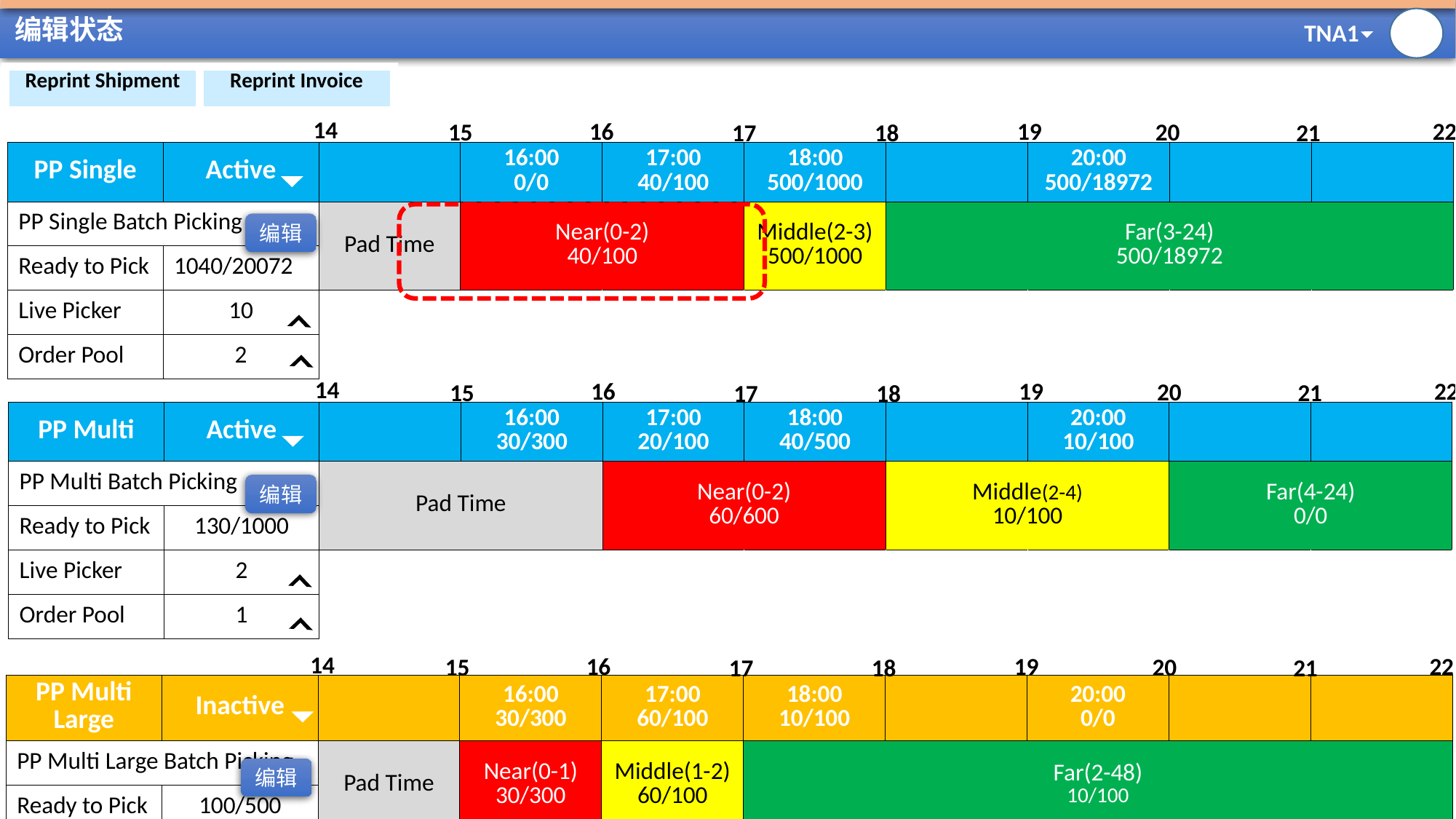

# 编辑状态
| Reprint Shipment | Reprint Invoice |
| --- | --- |
14
16
22
19
20
15
21
17
18
| PP Single | Active |  | 16:00 0/0 | 17:00 40/100 | 18:00 500/1000 |  | 20:00 500/18972 |  |  |
| --- | --- | --- | --- | --- | --- | --- | --- | --- | --- |
| PP Single Batch Picking |  | Pad Time | Near(0-2) 40/100 |  | Middle(2-3) 500/1000 | Far(3-24) 500/18972 |  |  |  |
| Ready to Pick | 1040/20072 |  |  |  |  |  |  |  |  |
| Live Picker | 10 |  |  |  |  |  |  |  |  |
| Order Pool | 2 |  |  |  |  |  |  |  |  |

编辑

14
16
22
19
20
15
21
17
18
| PP Multi | Active |  | 16:00 30/300 | 17:00 20/100 | 18:00 40/500 |  | 20:00 10/100 |  |  |
| --- | --- | --- | --- | --- | --- | --- | --- | --- | --- |
| PP Multi Batch Picking |  | Pad Time |  | Near(0-2) 60/600 |  | Middle(2-4) 10/100 |  | Far(4-24) 0/0 |  |
| Ready to Pick | 130/1000 |  |  |  |  |  |  |  |  |
| Live Picker | 2 |  |  |  |  |  |  |  |  |
| Order Pool | 1 |  |  |  |  |  |  |  |  |

编辑

14
16
22
19
20
15
21
17
18
| PP Multi Large | Inactive |  | 16:00 30/300 | 17:00 60/100 | 18:00 10/100 |  | 20:00 0/0 |  |  |
| --- | --- | --- | --- | --- | --- | --- | --- | --- | --- |
| PP Multi Large Batch Picking |  | Pad Time | Near(0-1) 30/300 | Middle(1-2) 60/100 | Far(2-48) 10/100 |  |  |  |  |
| Ready to Pick | 100/500 |  |  |  |  |  |  |  |  |
| Live Picker | 3 |  |  |  |  |  |  |  |  |
| Order Pool | 1 |  |  |  |  |  |  |  |  |

编辑